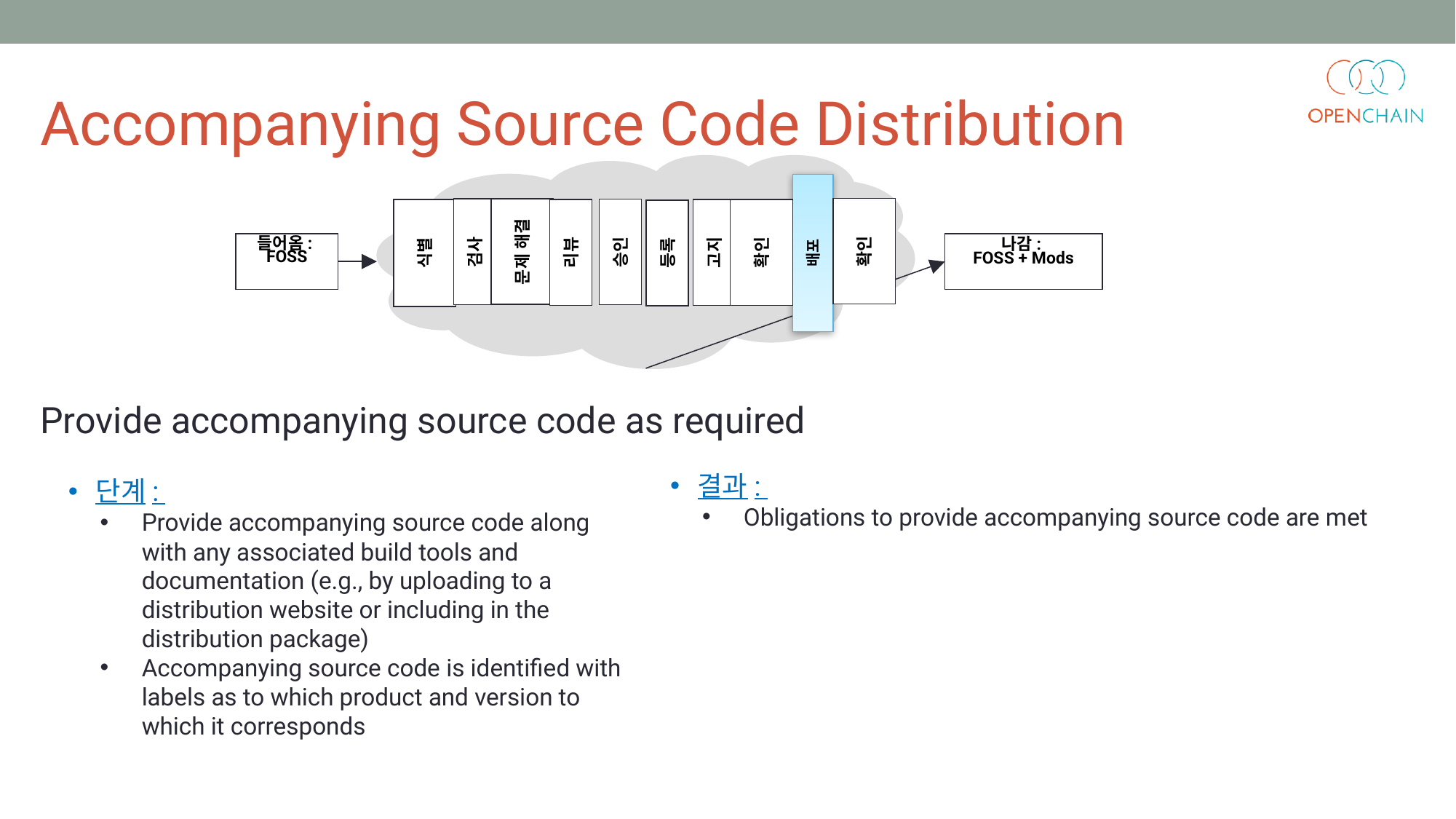

Accompanying Source Code Distribution

확인
문제 해결
확인
식별
검사
승인
리뷰
고지
등록
배포
나감:
FOSS + Mods
들어옴:
FOSS
Provide accompanying source code as required
결과:
Obligations to provide accompanying source code are met

단계:
Provide accompanying source code along with any associated build tools and documentation (e.g., by uploading to a distribution website or including in the distribution package)
Accompanying source code is identified with labels as to which product and version to which it corresponds